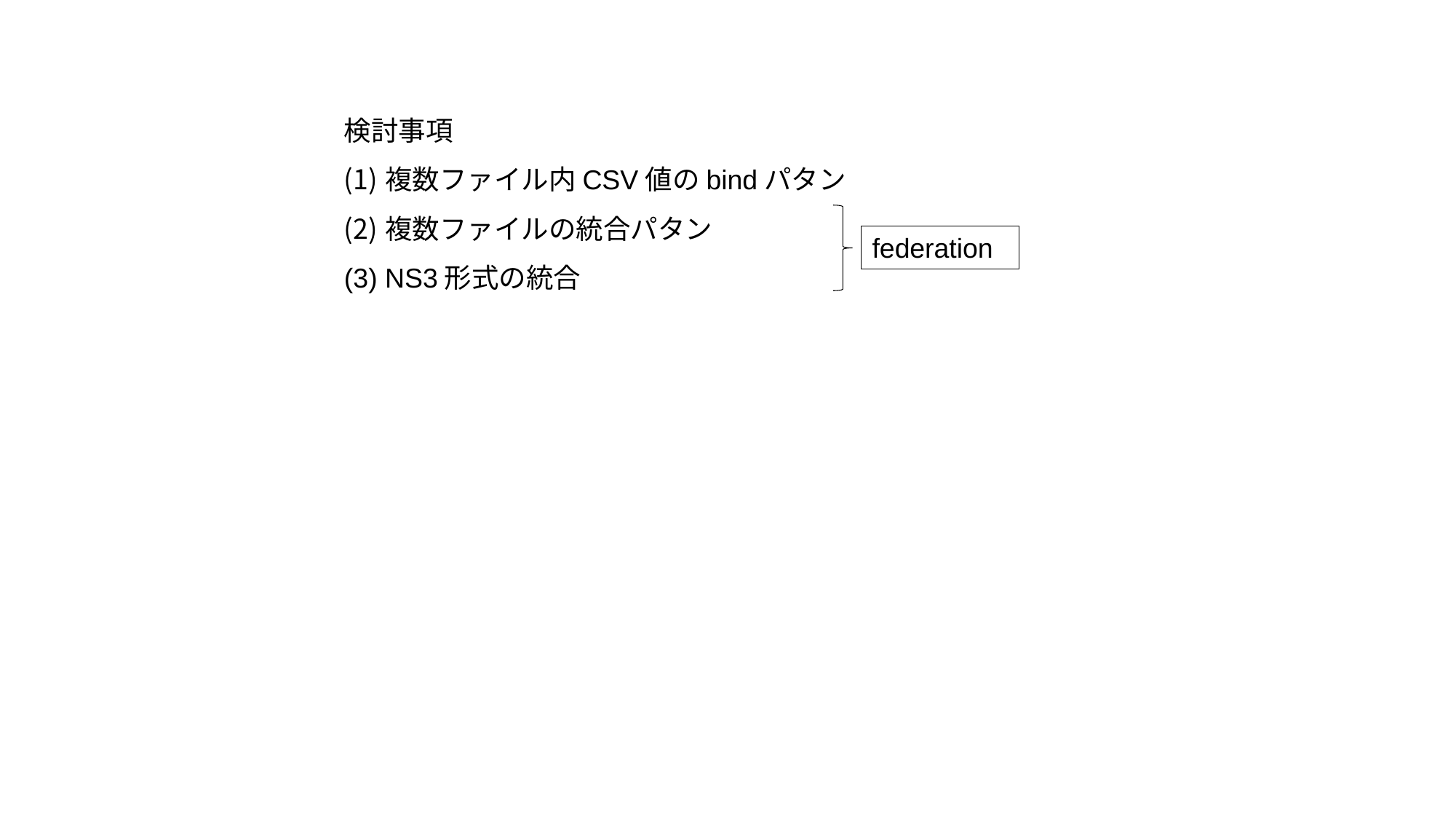

検討事項
複数ファイル内CSV値のbindパタン
複数ファイルの統合パタン
(3) NS3形式の統合

federation